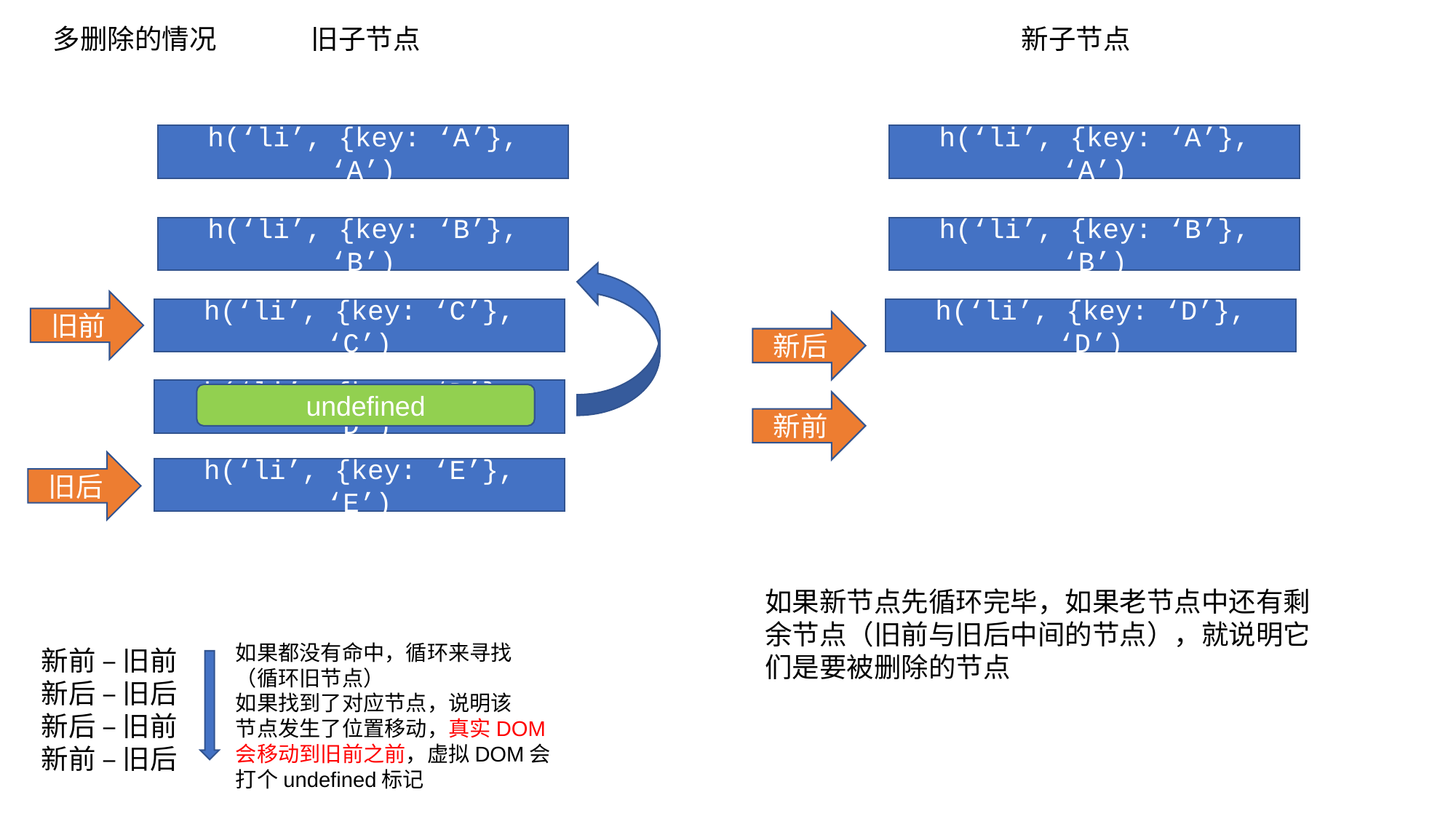

多删除的情况
旧子节点
新子节点
h(‘li’, {key: ‘A’}, ‘A’)
h(‘li’, {key: ‘A’}, ‘A’)
h(‘li’, {key: ‘B’}, ‘B’)
h(‘li’, {key: ‘B’}, ‘B’)

旧前
h(‘li’, {key: ‘C’}, ‘C’)
h(‘li’, {key: ‘D’}, ‘D’)
新后
h(‘li’, {key: ‘D’}, ‘D’)
undefined
新前
旧后
h(‘li’, {key: ‘E’}, ‘E’)
如果新节点先循环完毕，如果老节点中还有剩余节点（旧前与旧后中间的节点），就说明它们是要被删除的节点
如果都没有命中，循环来寻找
（循环旧节点）
如果找到了对应节点，说明该
节点发生了位置移动，真实DOM
会移动到旧前之前，虚拟DOM会
打个undefined标记
新前 – 旧前
新后 – 旧后
新后 – 旧前
新前 – 旧后